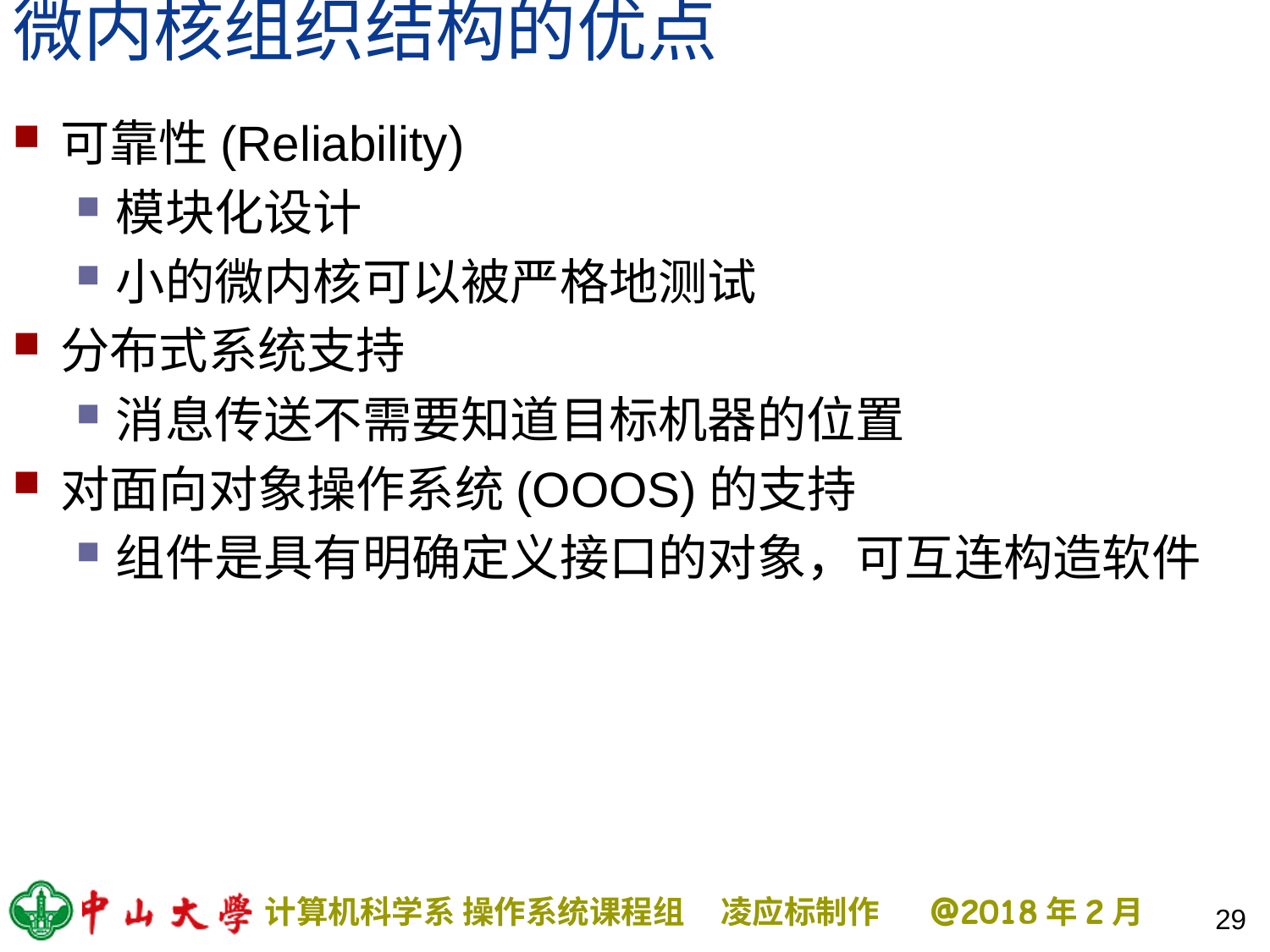

# 微内核组织结构的优点
可靠性(Reliability)
模块化设计
小的微内核可以被严格地测试
分布式系统支持
消息传送不需要知道目标机器的位置
对面向对象操作系统(OOOS)的支持
组件是具有明确定义接口的对象，可互连构造软件
29